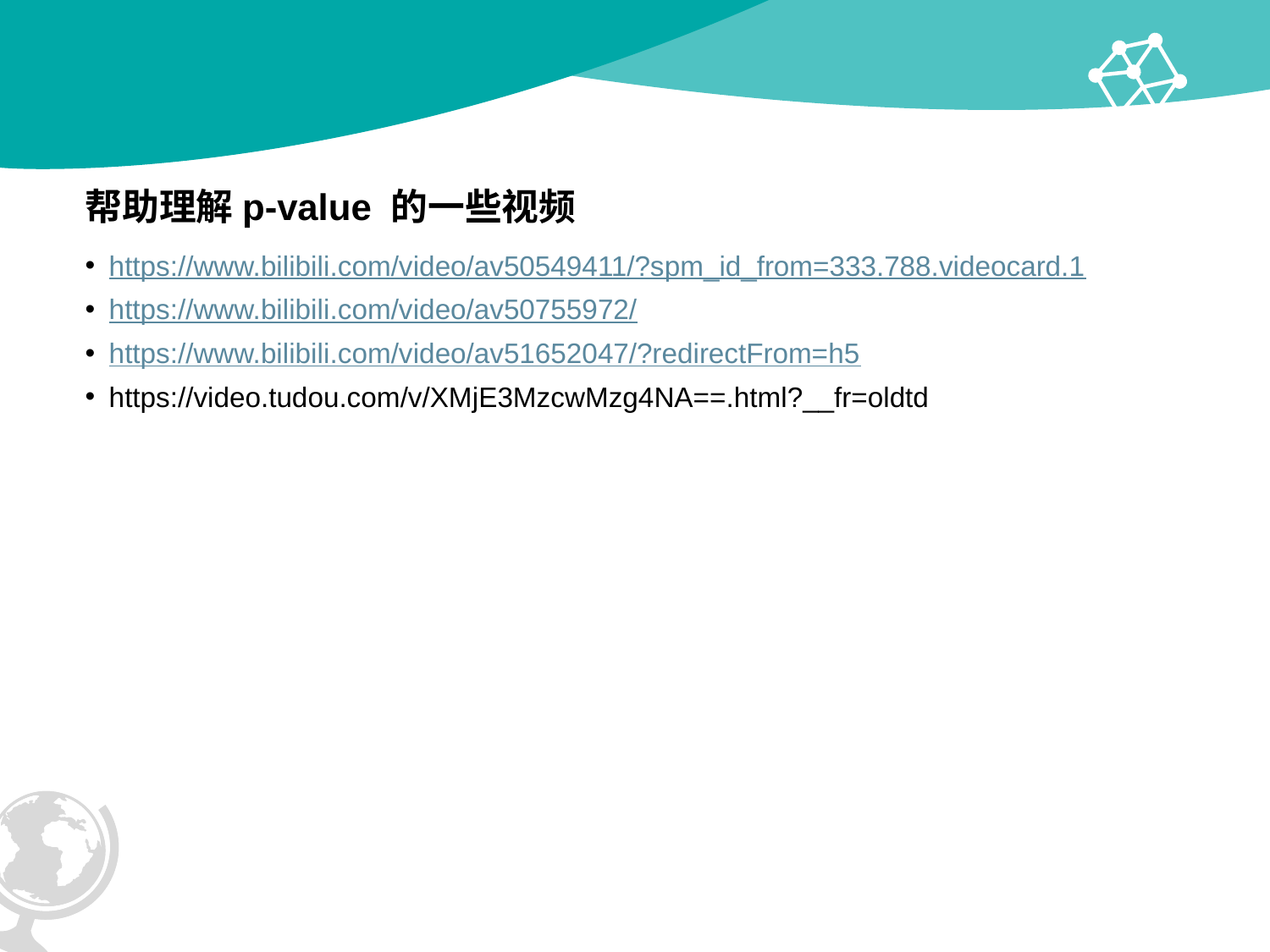

# 帮助理解p-value 的一些视频
https://www.bilibili.com/video/av50549411/?spm_id_from=333.788.videocard.1
https://www.bilibili.com/video/av50755972/
https://www.bilibili.com/video/av51652047/?redirectFrom=h5
https://video.tudou.com/v/XMjE3MzcwMzg4NA==.html?__fr=oldtd